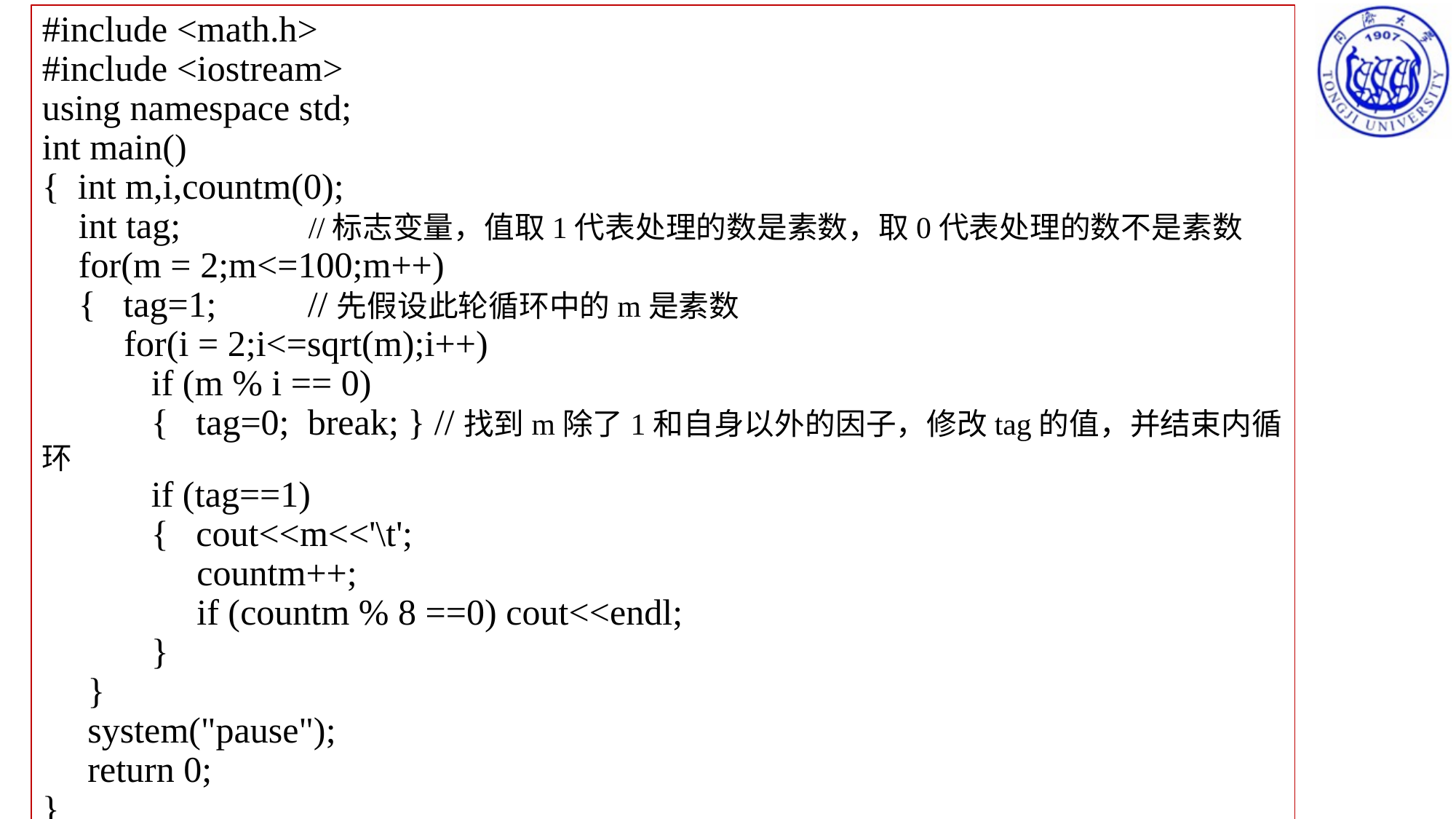

#include <math.h>
#include <iostream>
using namespace std;
int main()
{  int m,i,countm(0);
    int tag;              //标志变量，值取1代表处理的数是素数，取0代表处理的数不是素数
    for(m = 2;m<=100;m++)
    {   tag=1;          //先假设此轮循环中的m是素数
         for(i = 2;i<=sqrt(m);i++)
	if (m % i == 0)
            {   tag=0;  break; } //找到m除了1和自身以外的因子，修改tag的值，并结束内循环
	if (tag==1)
	{   cout<<m<<'\t';
                 countm++;
	     if (countm % 8 ==0) cout<<endl;
	}
     }
     system("pause");
     return 0;
}